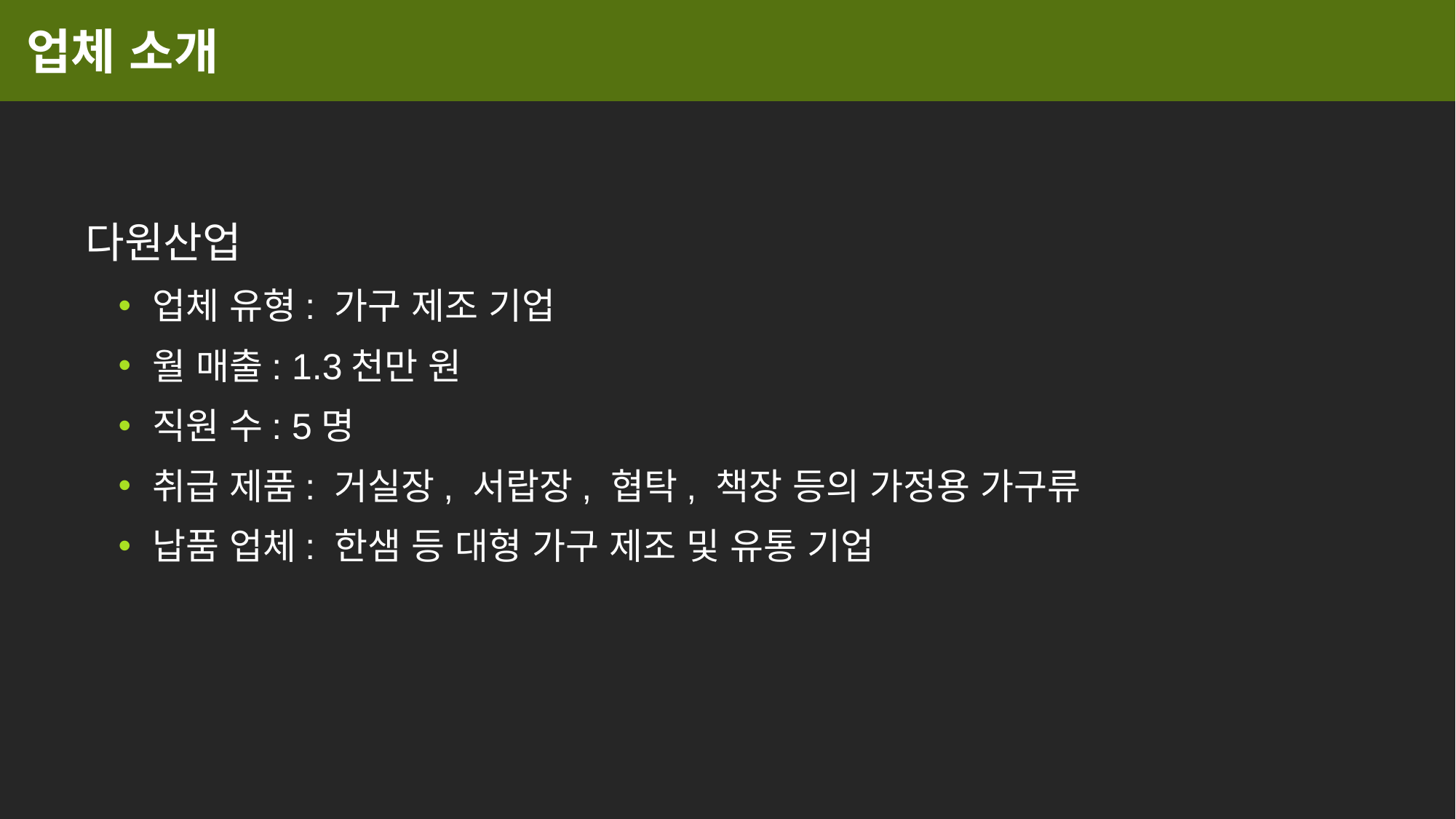

# 업체 소개
 다원산업
업체 유형: 가구 제조 기업
월 매출: 1.3천만 원
직원 수: 5명
취급 제품: 거실장, 서랍장, 협탁, 책장 등의 가정용 가구류
납품 업체: 한샘 등 대형 가구 제조 및 유통 기업